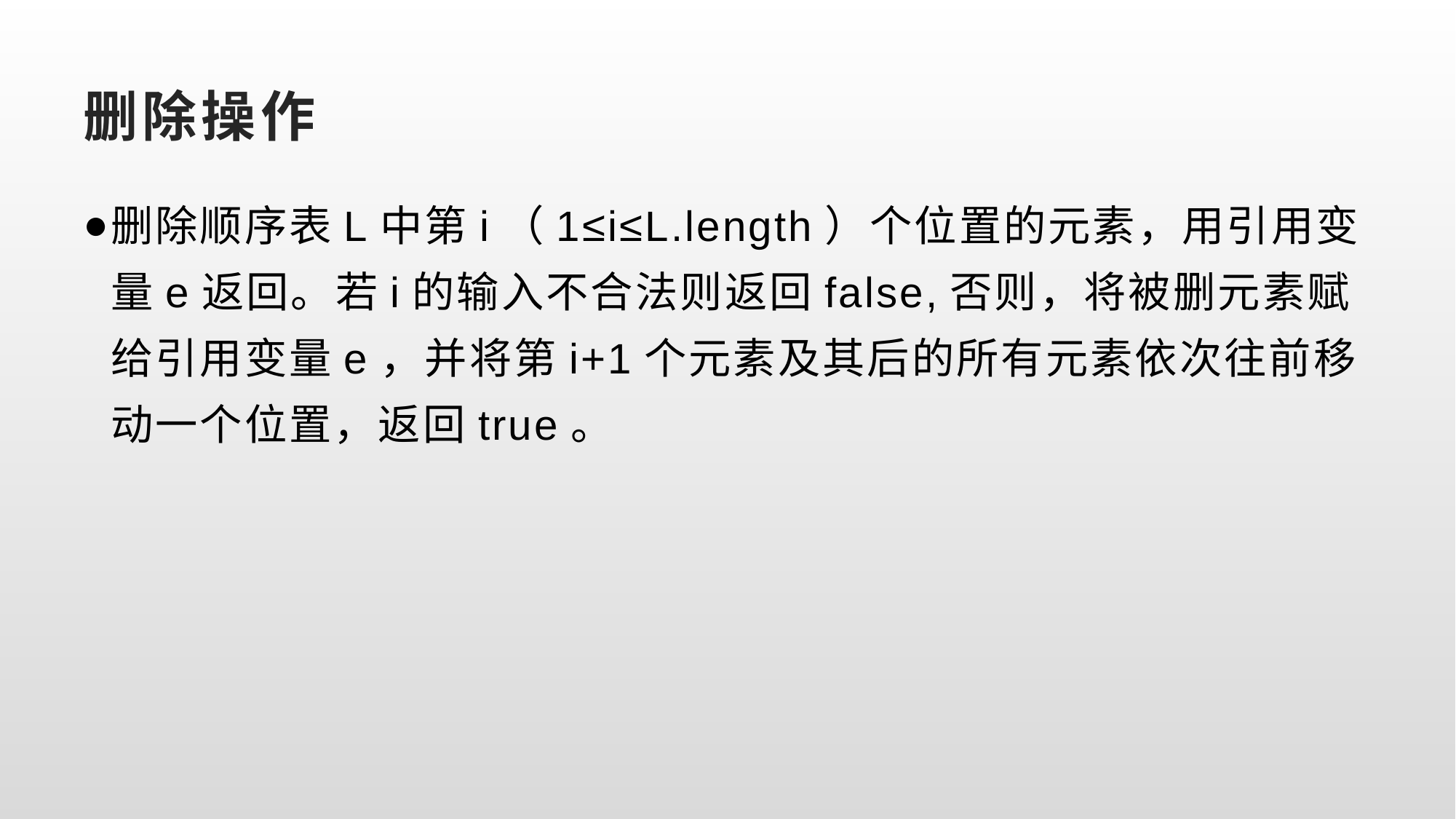

# 删除操作
删除顺序表L中第i（1≤i≤L.length）个位置的元素，用引用变量e返回。若i的输入不合法则返回false,否则，将被删元素赋给引用变量e，并将第i+1个元素及其后的所有元素依次往前移动一个位置，返回true。